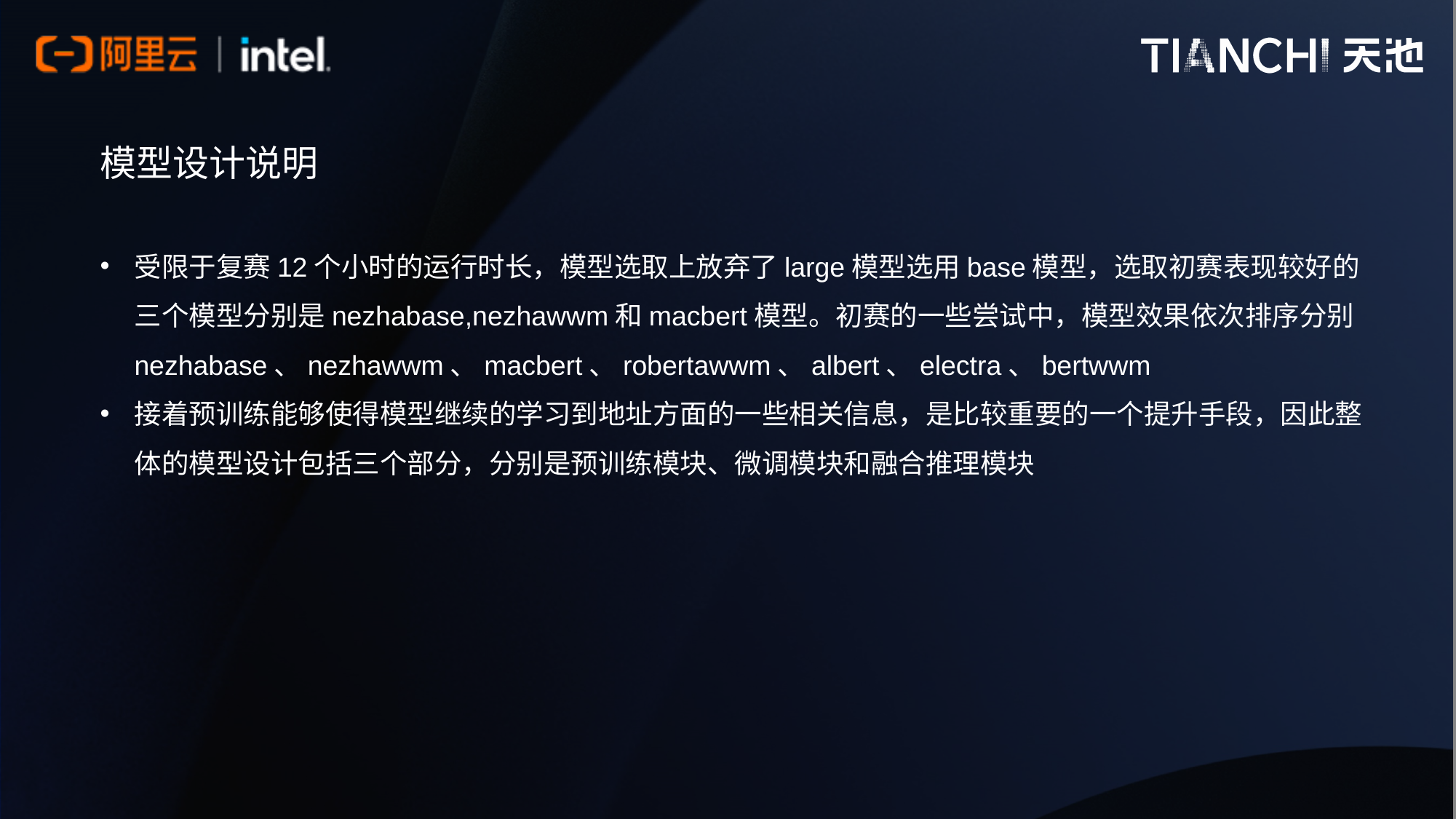

模型设计说明

受限于复赛12个小时的运行时长，模型选取上放弃了large模型选用base模型，选取初赛表现较好的三个模型分别是nezhabase,nezhawwm和macbert模型。初赛的一些尝试中，模型效果依次排序分别 nezhabase、nezhawwm、macbert、robertawwm、albert、electra、bertwwm
接着预训练能够使得模型继续的学习到地址方面的一些相关信息，是比较重要的一个提升手段，因此整体的模型设计包括三个部分，分别是预训练模块、微调模块和融合推理模块